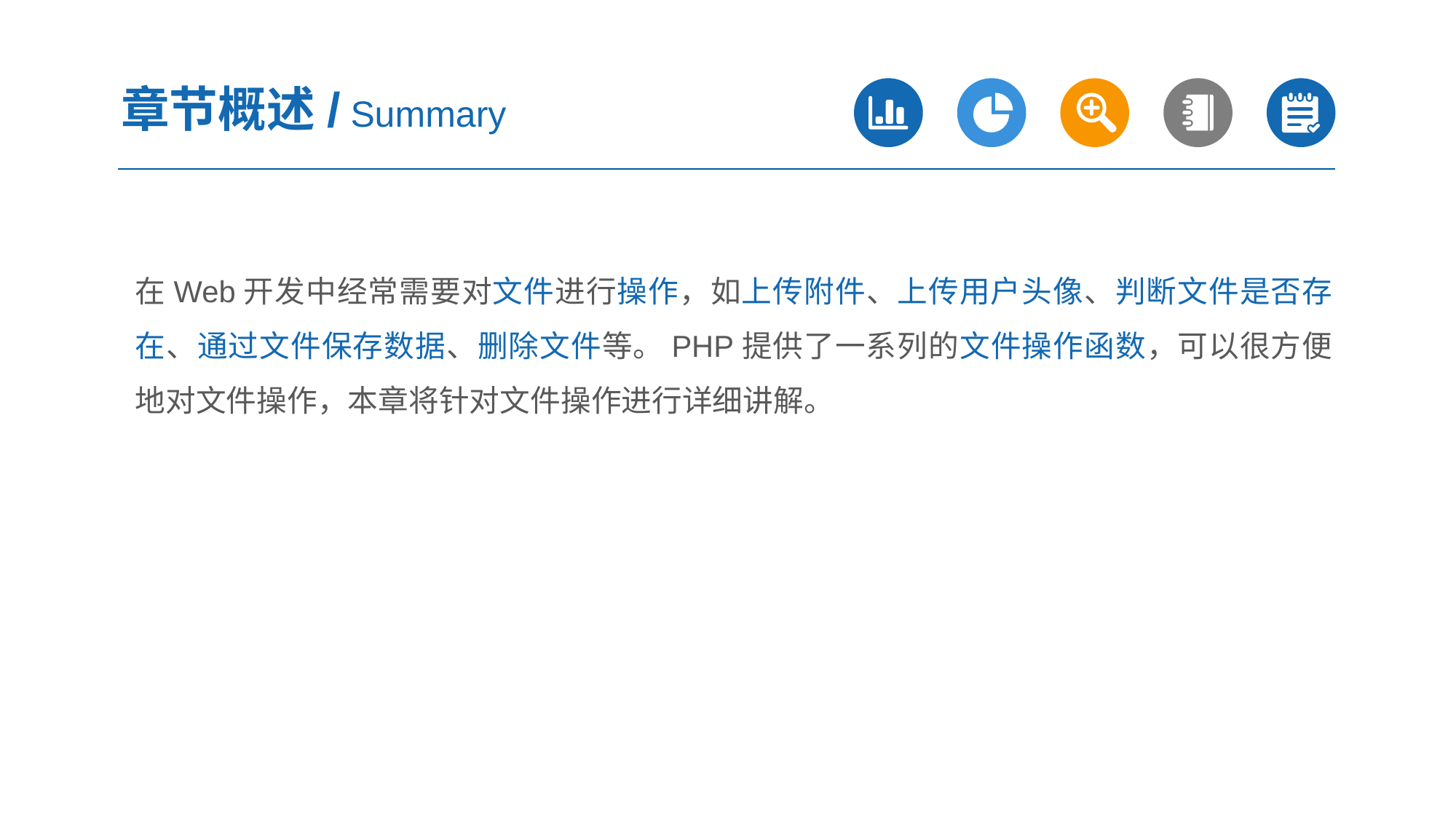

章节概述/ Summary
在Web开发中经常需要对文件进行操作，如上传附件、上传用户头像、判断文件是否存在、通过文件保存数据、删除文件等。PHP提供了一系列的文件操作函数，可以很方便地对文件操作，本章将针对文件操作进行详细讲解。